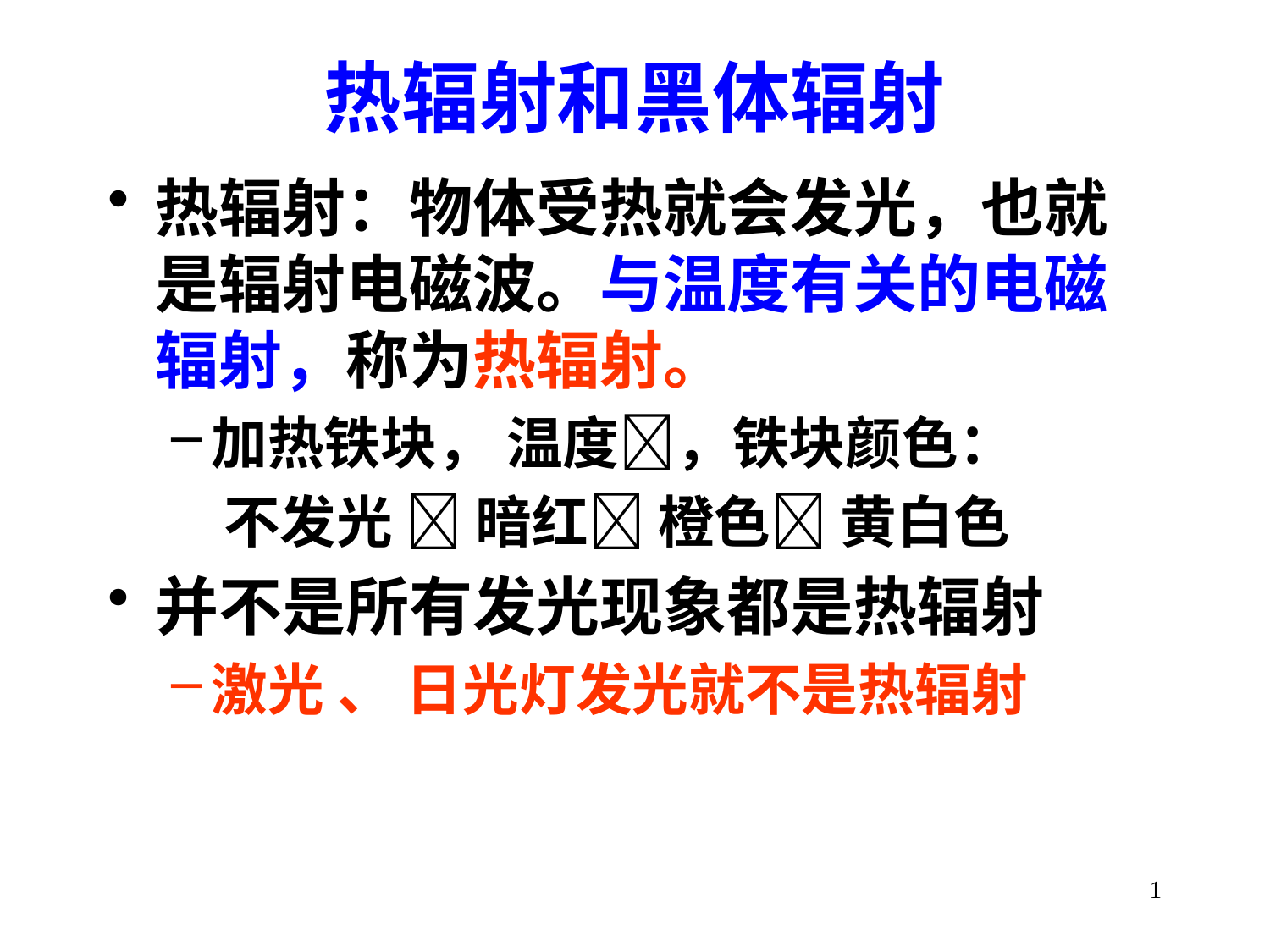

# 热辐射和黑体辐射
热辐射：物体受热就会发光，也就是辐射电磁波。与温度有关的电磁辐射，称为热辐射。
加热铁块， 温度↑，铁块颜色：
   不发光 → 暗红→ 橙色→ 黄白色
并不是所有发光现象都是热辐射
激光 、 日光灯发光就不是热辐射

1